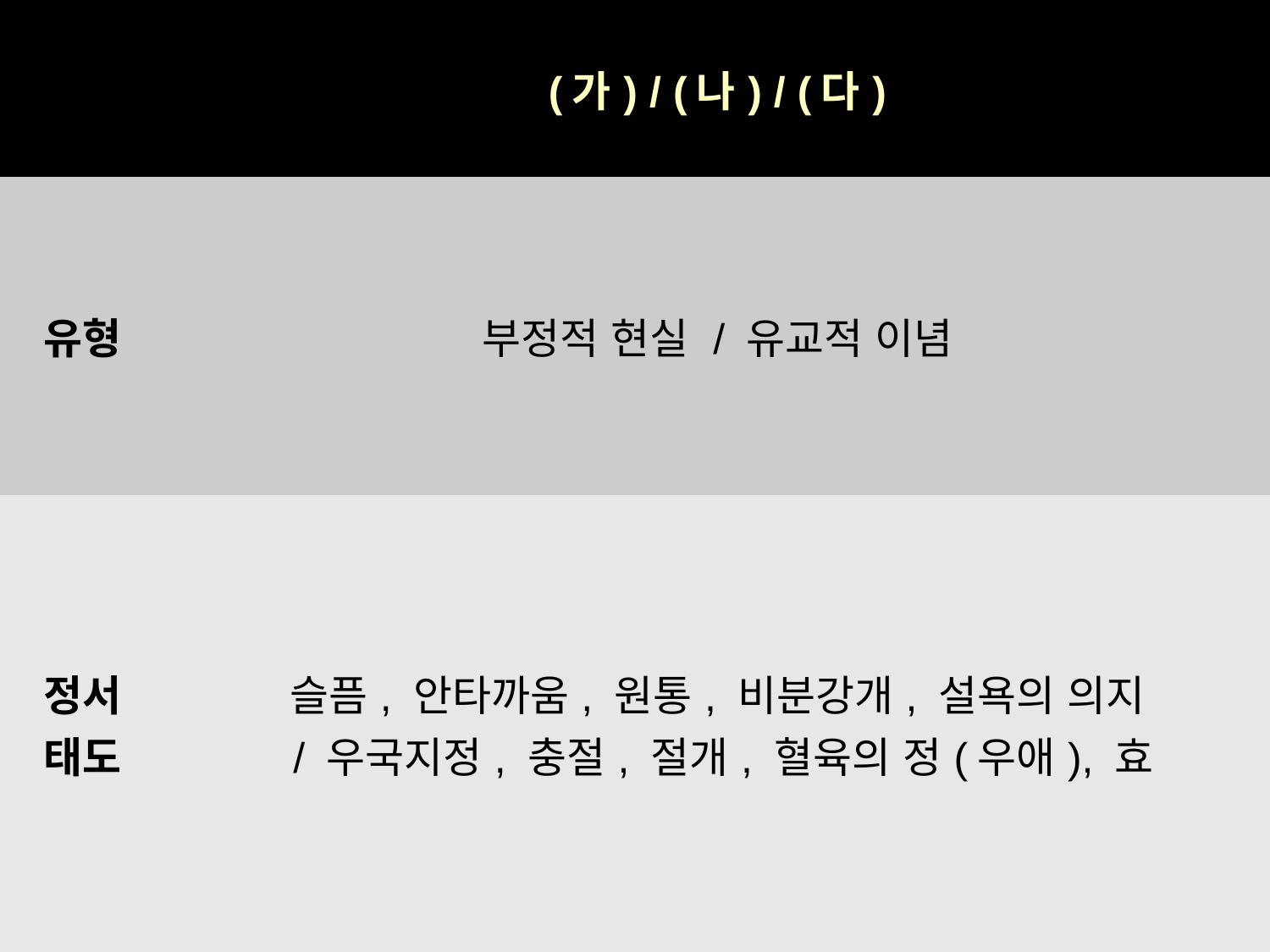

|  | (가) / (나) / (다) |
| --- | --- |
| 유형 | 부정적 현실 / 유교적 이념 |
| 정서 태도 | 슬픔, 안타까움, 원통, 비분강개, 설욕의 의지 / 우국지정, 충절, 절개, 혈육의 정(우애), 효 |